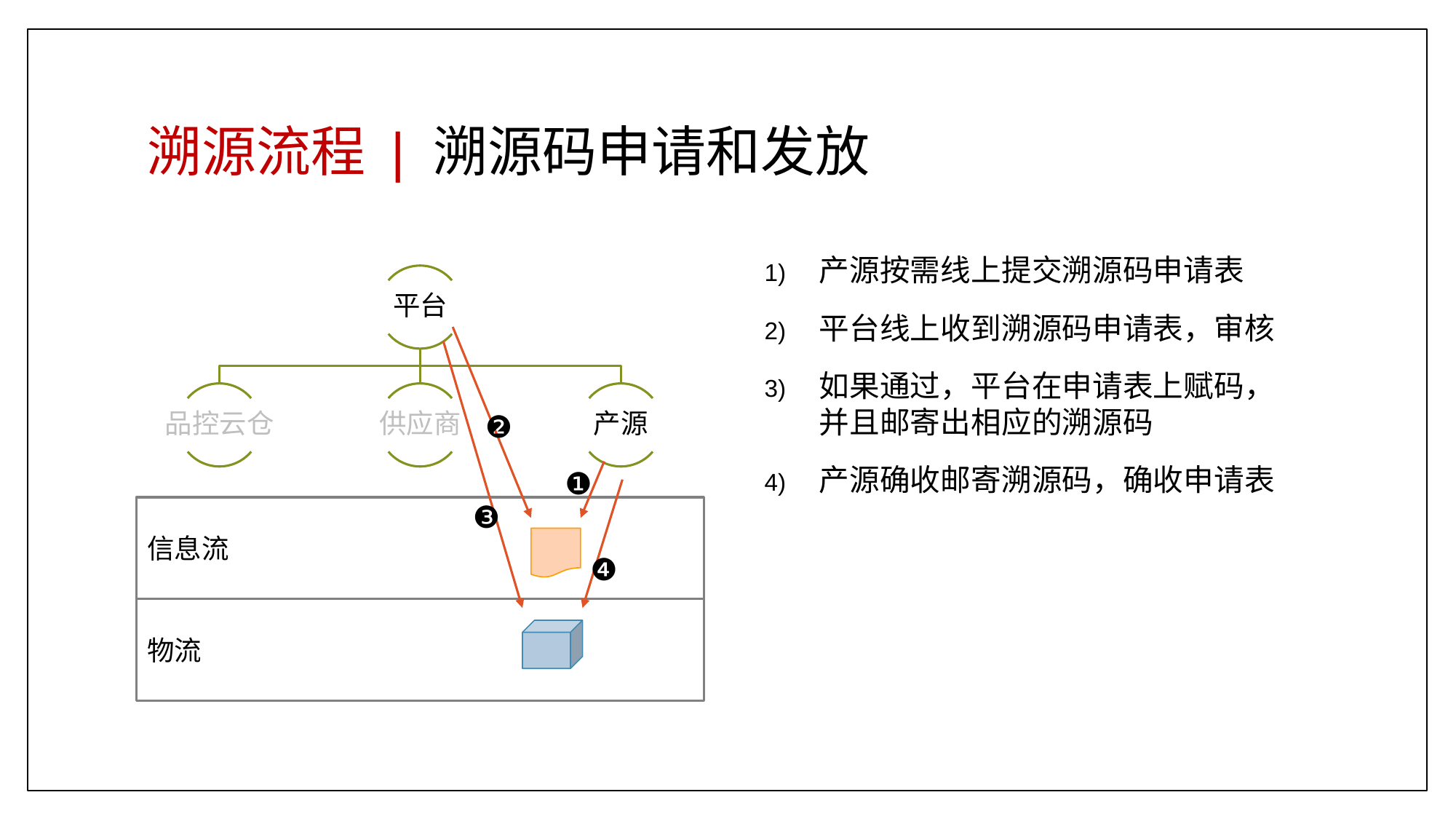

# 溯源流程 | 溯源码申请和发放
平台
品控云仓
供应商
产源
产源按需线上提交溯源码申请表
平台线上收到溯源码申请表，审核
如果通过，平台在申请表上赋码，并且邮寄出相应的溯源码
产源确收邮寄溯源码，确收申请表
❷
❶
❸
信息流
物流

❹